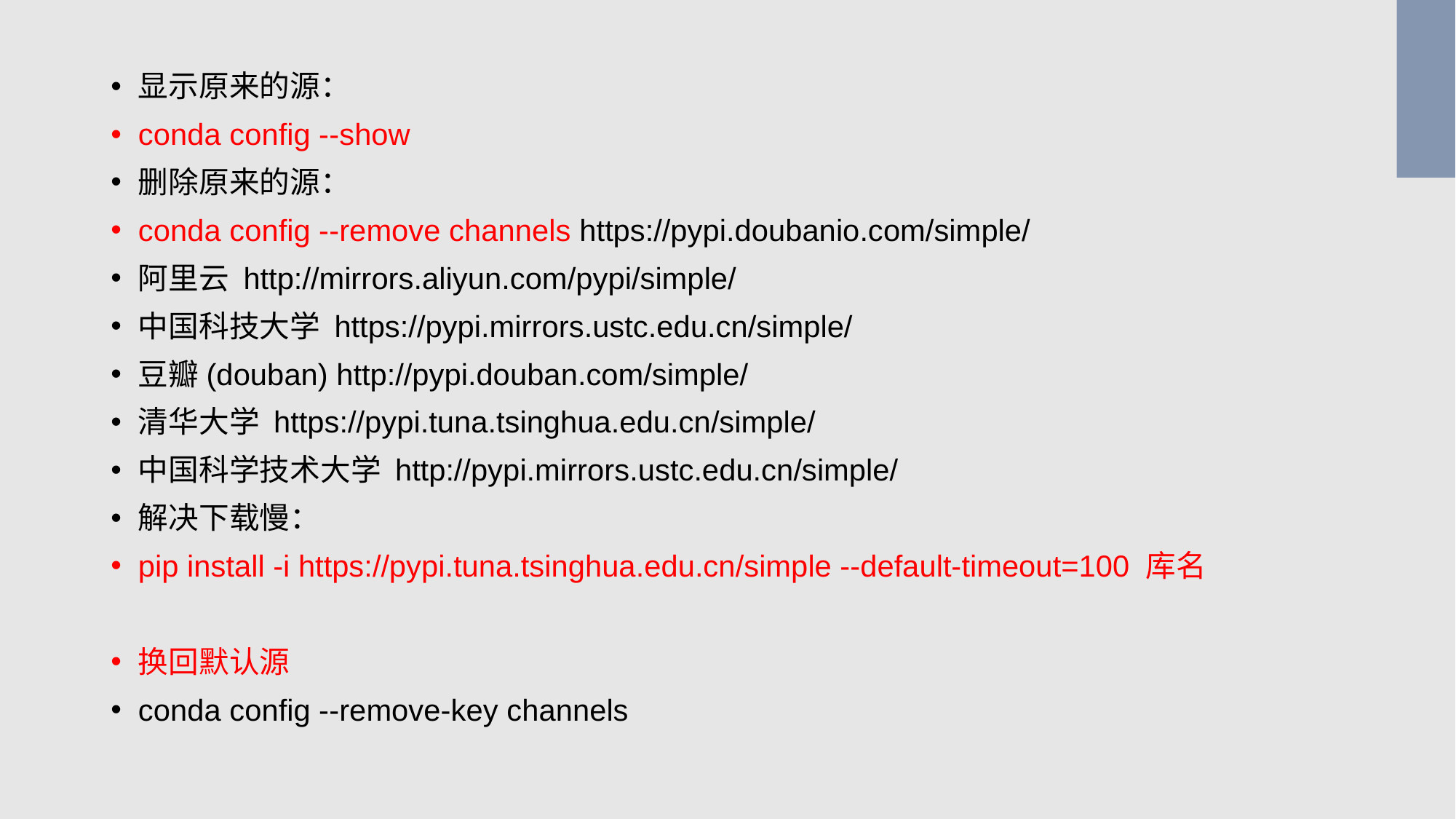

显示原来的源：
conda config --show
删除原来的源：
conda config --remove channels https://pypi.doubanio.com/simple/
阿里云 http://mirrors.aliyun.com/pypi/simple/
中国科技大学 https://pypi.mirrors.ustc.edu.cn/simple/
豆瓣(douban) http://pypi.douban.com/simple/
清华大学 https://pypi.tuna.tsinghua.edu.cn/simple/
中国科学技术大学 http://pypi.mirrors.ustc.edu.cn/simple/
解决下载慢：
pip install -i https://pypi.tuna.tsinghua.edu.cn/simple --default-timeout=100 库名

换回默认源
conda config --remove-key channels